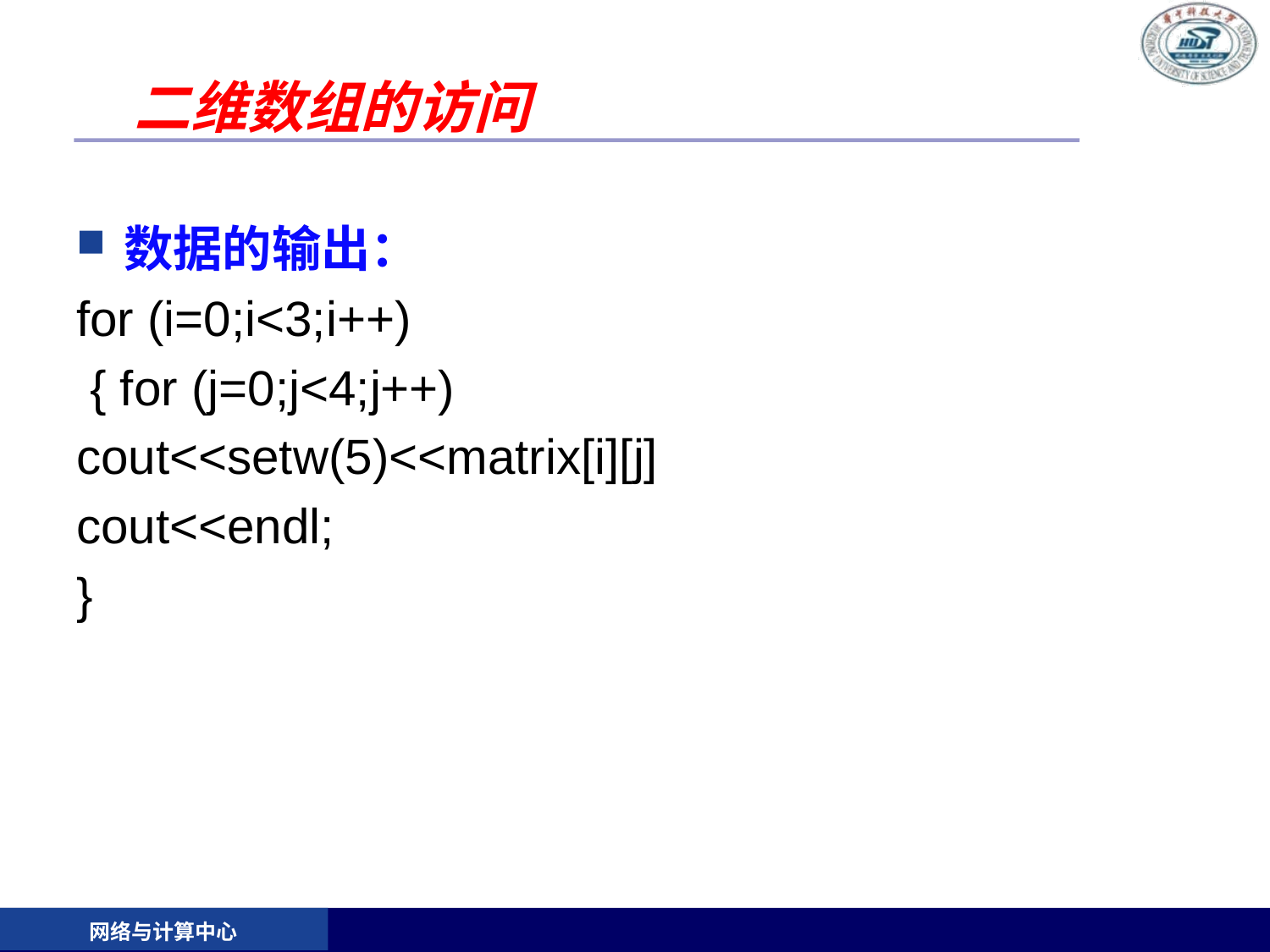

# 二维数组的访问
数据的输出：
for (i=0;i<3;i++)
 { for (j=0;j<4;j++)
cout<<setw(5)<<matrix[i][j]
cout<<endl;
}

网络与计算中心